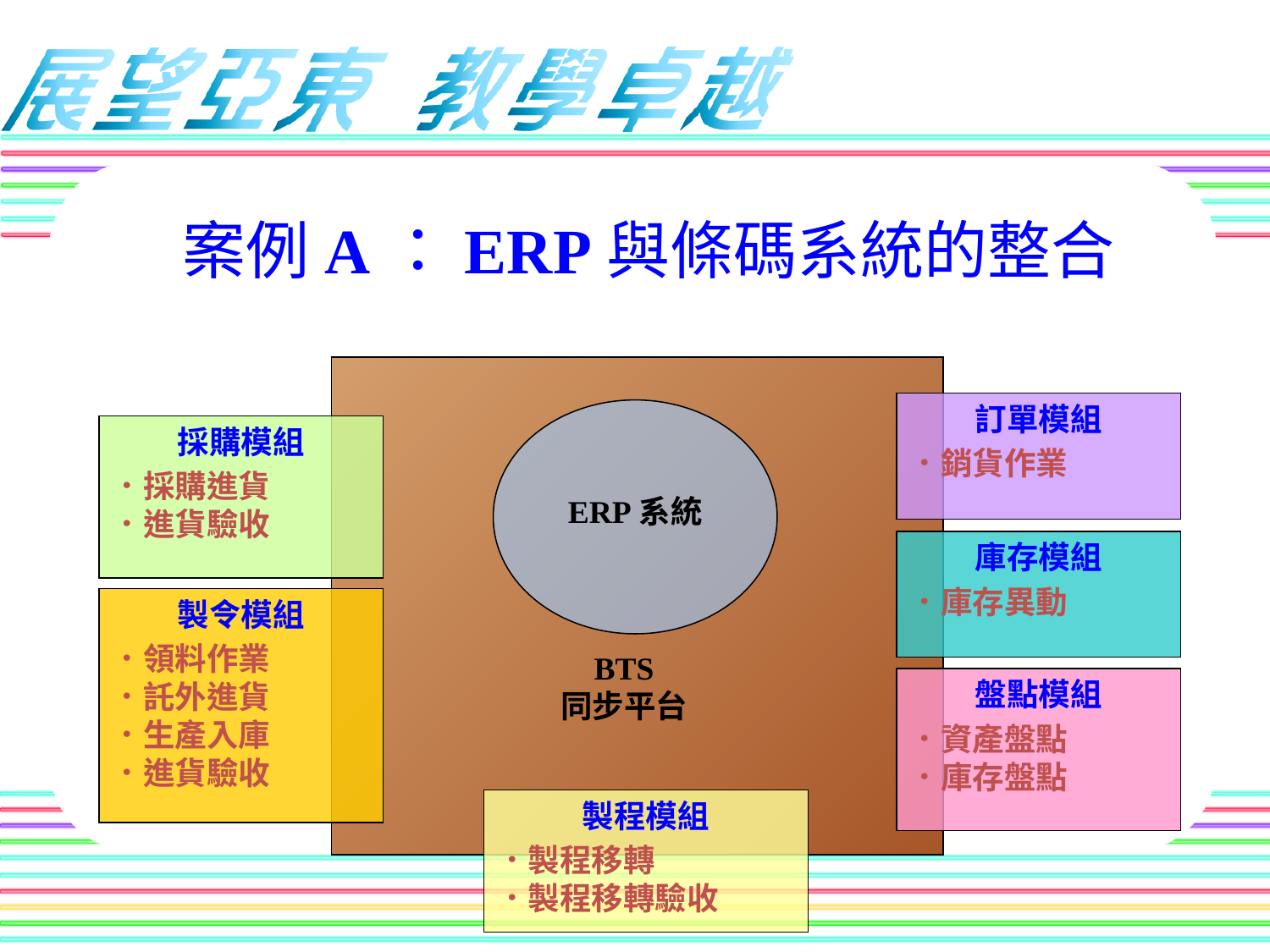

# 案例A：ERP與條碼系統的整合

訂單模組
．銷貨作業

採購模組
．採購進貨
．進貨驗收
ERP系統
庫存模組
．庫存異動
製令模組
．領料作業
．託外進貨
．生產入庫
．進貨驗收
BTS
同步平台
盤點模組
．資產盤點
．庫存盤點
製程模組
．製程移轉
．製程移轉驗收